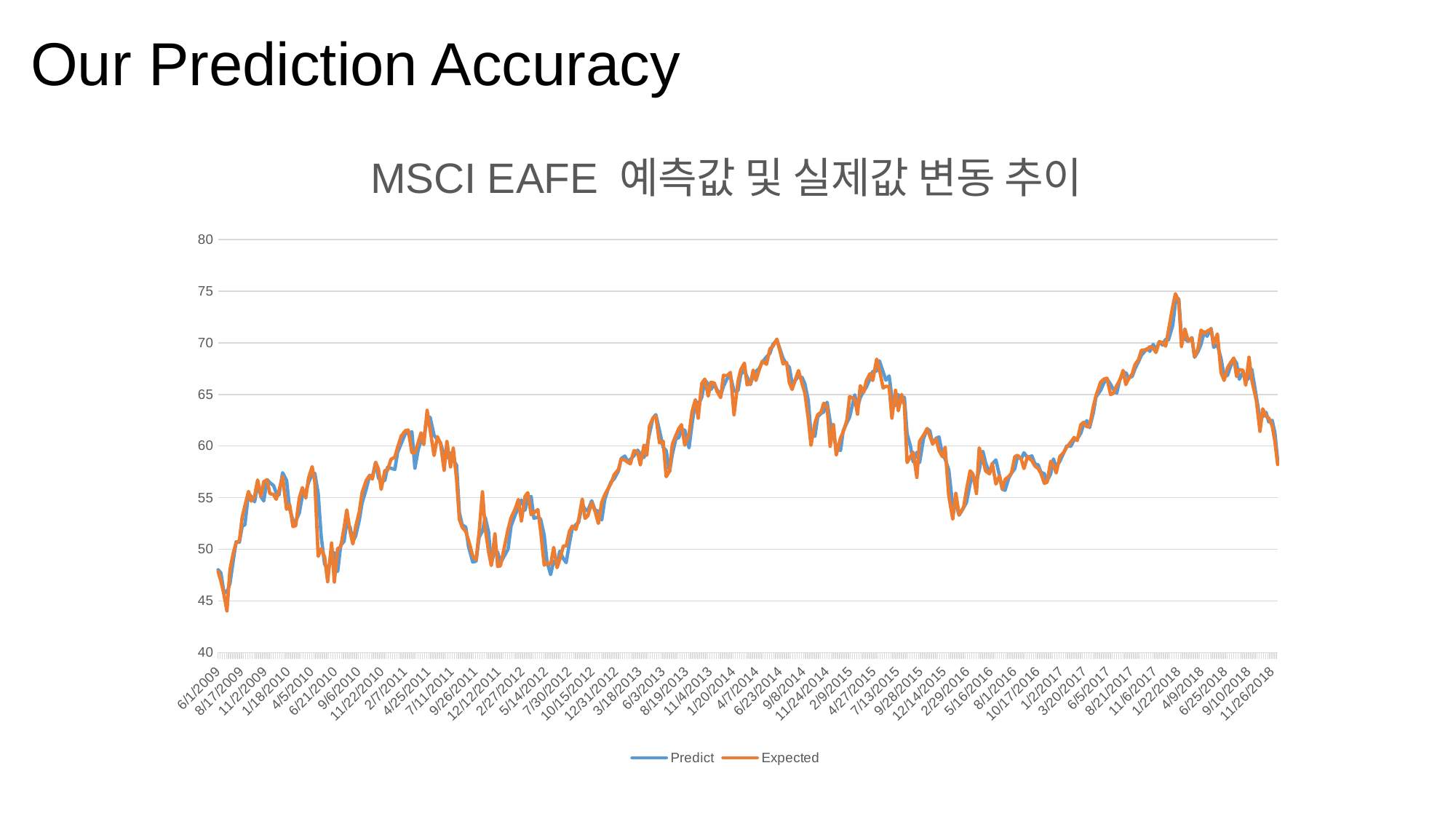

Our Prediction Accuracy

### Chart: MSCI EAFE 예측값 및 실제값 변동 추이

| Category | Predict | Expected |
|---|---|---|
| 39965 | 48.0167549982804 | 47.86 |
| 39974 | 47.7124739109348 | 46.93 |
| 39983 | 46.0261650388673 | 45.81 |
| 39994 | 45.8120344996636 | 44.03 |
| 40004 | 46.7002113765105 | 48.03 |
| 40015 | 48.9687843434007 | 49.65 |
| 40024 | 50.7134217509775 | 50.61 |
| 40035 | 50.6917041123693 | 50.87 |
| 40044 | 52.2163469900396 | 53.07 |
| 40053 | 52.3794582734675 | 54.2 |
| 40065 | 55.4208125751257 | 55.6 |
| 40074 | 55.0986937954261 | 54.66 |
| 40085 | 54.5979919500846 | 55.17 |
| 40095 | 56.3721815839288 | 56.71 |
| 40106 | 55.0845358922881 | 55.14 |
| 40115 | 54.6816885430472 | 56.55 |
| 40126 | 56.7502685814587 | 56.72 |
| 40135 | 56.4524917255828 | 55.39 |
| 40147 | 56.1790501439954 | 55.31 |
| 40156 | 55.470989552352 | 54.84 |
| 40165 | 55.2552361574475 | 55.67 |
| 40177 | 57.416409650468 | 57.04 |
| 40190 | 56.672209984564 | 53.87 |
| 40200 | 53.931358398 | 54.33 |
| 40211 | 52.7859913894723 | 52.2 |
| 40220 | 52.7098703889494 | 52.29 |
| 40232 | 53.534236677028 | 54.98 |
| 40242 | 55.2109221847611 | 55.97 |
| 40253 | 55.5095162885236 | 54.97 |
| 40262 | 56.4498148607242 | 56.87 |
| 40274 | 57.2714897775821 | 58.0 |
| 40283 | 57.3483299199605 | 56.52 |
| 40294 | 55.3941848425753 | 49.32 |
| 40304 | 51.1789184319738 | 50.06 |
| 40315 | 48.5628629153903 | 49.27 |
| 40325 | 48.1132285485297 | 46.86 |
| 40338 | 48.9341223880669 | 50.61 |
| 40347 | 49.6765351473251 | 46.83 |
| 40358 | 47.8440465754859 | 50.06 |
| 40368 | 50.378609832972 | 50.24 |
| 40379 | 50.774045365808 | 52.07 |
| 40388 | 52.6122246523563 | 53.81 |
| 40399 | 52.1227416548503 | 51.67 |
| 40408 | 50.7415731995391 | 50.52 |
| 40417 | 51.2809259578124 | 52.16 |
| 40429 | 52.8068568256505 | 53.63 |
| 40438 | 54.4509051548749 | 55.468 |
| 40452 | 55.8476568521653 | 56.68 |
| 40463 | 57.1671017867994 | 57.14 |
| 40472 | 56.9852261874397 | 56.8 |
| 40483 | 58.423287959447 | 58.42 |
| 40492 | 56.9176596637089 | 57.77 |
| 40501 | 56.5235592694559 | 55.8 |
| 40513 | 56.6792196976312 | 57.63 |
| 40522 | 57.9426069549546 | 57.64 |
| 40533 | 57.8448283873583 | 58.7 |
| 40546 | 57.7369912633338 | 58.93 |
| 40555 | 59.3859341670496 | 59.87 |
| 40567 | 60.2436895438553 | 60.98 |
| 40581 | 61.2528686179449 | 61.5 |
| 40590 | 61.2121250742874 | 61.55 |
| 40602 | 61.3756735052261 | 59.34 |
| 40612 | 57.8545816654226 | 59.345 |
| 40623 | 59.676860703589 | 60.37 |
| 40632 | 60.4953943034623 | 61.28 |
| 40641 | 60.712243405108 | 60.14 |
| 40652 | 62.8432232986222 | 63.46 |
| 40662 | 62.773621326589 | 61.57 |
| 40675 | 61.0437490714711 | 59.08 |
| 40686 | 60.6100323380053 | 60.9 |
| 40696 | 60.3218227970828 | 60.27 |
| 40708 | 59.0915289596994 | 57.65 |
| 40717 | 58.8821642838983 | 60.44 |
| 40729 | 59.3224541840215 | 57.98 |
| 40738 | 58.652920519197 | 59.8 |
| 40749 | 58.1413924269625 | 56.77 |
| 40758 | 53.5663135335396 | 52.9 |
| 40767 | 52.3700926355984 | 52.15 |
| 40779 | 52.1512895311102 | 51.73 |
| 40788 | 50.2773384343964 | 50.9 |
| 40802 | 48.7709338451076 | 49.35 |
| 40813 | 48.838534528034 | 48.98 |
| 40823 | 51.1609623611191 | 51.65 |
| 40834 | 51.7725755773466 | 55.57 |
| 40843 | 53.1019919559463 | 52.02 |
| 40854 | 51.6697964764389 | 49.77 |
| 40863 | 48.5796993597252 | 48.43 |
| 40875 | 49.9642652588964 | 51.49 |
| 40884 | 49.7142320440363 | 48.335 |
| 40893 | 48.6666825858342 | 48.405 |
| 40905 | 49.3109369744595 | 50.09 |
| 40918 | 50.0148129694248 | 51.93 |
| 40928 | 52.2591385653199 | 53.07 |
| 40941 | 53.3009969916677 | 53.88 |
| 40952 | 54.022278405203 | 54.82 |
| 40962 | 54.7717272702923 | 52.74 |
| 40974 | 53.7921195122908 | 55.13 |
| 40983 | 54.956969674932 | 55.48 |
| 40994 | 55.112249502208 | 53.34 |
| 41003 | 53.0032991447986 | 53.54 |
| 41016 | 53.1093325136283 | 53.84 |
| 41025 | 52.930566166163 | 51.84 |
| 41037 | 51.3560554597679 | 48.46 |
| 41046 | 48.8186208336418 | 48.71 |
| 41058 | 47.554145761803 | 48.51 |
| 41068 | 48.8619972770723 | 50.18 |
| 41079 | 48.4700103582086 | 48.22 |
| 41088 | 49.8103284452254 | 49.0 |
| 41100 | 49.0909108342582 | 50.33 |
| 41109 | 48.7070555019705 | 50.31 |
| 41120 | 50.6109270097648 | 51.75 |
| 41129 | 51.9993251971917 | 52.24 |
| 41141 | 52.3779311360994 | 51.92 |
| 41150 | 52.6044838080323 | 52.84 |
| 41162 | 54.3354911973201 | 54.86 |
| 41171 | 53.8917893505365 | 53.0 |
| 41180 | 53.7148443856733 | 53.23 |
| 41193 | 54.6973937025808 | 54.52 |
| 41204 | 53.7984399867237 | 53.685 |
| 41215 | 53.6832408520615 | 52.5 |
| 41226 | 52.8408755058482 | 54.54 |
| 41236 | 54.8188496472847 | 55.275 |
| 41247 | 55.8319832580942 | 55.88 |
| 41256 | 56.491440508921 | 56.36 |
| 41267 | 56.8260386852596 | 57.22 |
| 41281 | 57.5922215075164 | 57.74 |
| 41290 | 58.7817606945656 | 58.74 |
| 41302 | 59.0265374248744 | 58.64 |
| 41311 | 58.5354503521189 | 58.43 |
| 41320 | 58.7039047265265 | 58.28 |
| 41332 | 59.0566158978544 | 59.56 |
| 41344 | 59.5969339692821 | 59.39 |
| 41353 | 59.2180949949722 | 58.17 |
| 41365 | 58.8862087451104 | 60.085 |
| 41374 | 59.9193865698906 | 59.1 |
| 41383 | 61.1848779211121 | 61.94 |
| 41394 | 62.6960899979592 | 62.69 |
| 41404 | 63.0463410992223 | 62.89 |
| 41416 | 61.4892970811207 | 60.3 |
| 41428 | 59.875844619748 | 60.46 |
| 41438 | 59.5582390736286 | 57.03 |
| 41449 | 57.5198229355706 | 57.57 |
| 41458 | 59.1944250159172 | 60.18 |
| 41470 | 60.7376265622226 | 61.06 |
| 41479 | 60.8029132497373 | 61.67 |
| 41488 | 61.5378754152128 | 62.07 |
| 41499 | 61.5550739174042 | 60.08 |
| 41513 | 59.8233872049244 | 61.13 |
| 41523 | 62.1700880057619 | 63.36 |
| 41534 | 64.3942566916302 | 64.49 |
| 41543 | 63.9984231972589 | 62.7 |
| 41555 | 64.7246212502148 | 66.08 |
| 41565 | 66.3937229036312 | 66.49 |
| 41576 | 66.0115908552819 | 64.84 |
| 41585 | 65.4893989699527 | 66.18 |
| 41596 | 65.9649616066705 | 66.11 |
| 41605 | 65.456985803975 | 65.3 |
| 41617 | 64.9120187190731 | 64.7 |
| 41626 | 65.7696992623416 | 66.85 |
| 41638 | 66.5130762021809 | 66.81 |
| 41649 | 66.834201198666 | 67.13 |
| 41661 | 65.3135803900333 | 63.03 |
| 41674 | 65.3547881383544 | 66.24 |
| 41683 | 66.9152611127614 | 67.39 |
| 41695 | 67.3492684666761 | 68.03 |
| 41704 | 66.6953688675408 | 65.94 |
| 41715 | 65.957919945433 | 66.03 |
| 41724 | 66.8373315793504 | 67.36 |
| 41733 | 67.2220996843969 | 66.36 |
| 41744 | 67.5259976802699 | 67.4 |
| 41754 | 68.1317122344505 | 68.22 |
| 41768 | 68.6421260921444 | 67.92 |
| 41779 | 68.9673177699076 | 69.41 |
| 41789 | 69.8638749314357 | 69.67 |
| 41802 | 70.2538149539669 | 70.36 |
| 41813 | 69.3163165686343 | 69.08 |
| 41822 | 68.4977123212105 | 67.97 |
| 41834 | 67.9081878984339 | 68.07 |
| 41843 | 67.6204396377664 | 66.13 |
| 41852 | 66.0512223068614 | 65.48 |
| 41863 | 66.3775046125423 | 66.47 |
| 41873 | 66.7692553448247 | 67.31 |
| 41885 | 66.6295040648736 | 66.02 |
| 41894 | 66.0256869527491 | 65.13 |
| 41905 | 64.4396497396155 | 62.68 |
| 41914 | 61.1426826200571 | 60.09 |
| 41927 | 60.9448347103478 | 62.23 |
| 41936 | 62.8192360493279 | 63.04 |
| 41947 | 63.1615493453868 | 63.27 |
| 41956 | 63.3010170486029 | 64.15 |
| 41967 | 64.2456269346656 | 63.82 |
| 41977 | 62.3849951182902 | 59.97 |
| 41988 | 60.9217456280739 | 62.08 |
| 41997 | 59.9188086099091 | 59.13 |
| 42011 | 59.5606318453703 | 60.79 |
| 42020 | 61.4867666649021 | 61.36 |
| 42032 | 62.2499479054084 | 62.5 |
| 42041 | 62.8037661043129 | 64.8 |
| 42058 | 64.9564006810004 | 64.54 |
| 42067 | 63.6896001315086 | 63.09 |
| 42076 | 64.6943956550611 | 65.85 |
| 42087 | 65.3046277170335 | 65.19 |
| 42096 | 65.6966884471322 | 66.33 |
| 42108 | 66.5173783344512 | 67.01 |
| 42117 | 67.22457409519 | 66.35 |
| 42130 | 67.2635950468069 | 68.42 |
| 42139 | 68.2495850061188 | 67.41 |
| 42151 | 67.2040519405438 | 65.63 |
| 42160 | 66.3753278362972 | 65.78 |
| 42171 | 66.7942428510452 | 65.77 |
| 42180 | 64.6766796665432 | 62.71 |
| 42192 | 63.9246682697007 | 65.4 |
| 42201 | 64.9855525311378 | 63.42 |
| 42212 | 64.2678188864881 | 65.0 |
| 42221 | 64.7322649689206 | 64.0 |
| 42230 | 61.1800735229577 | 58.4 |
| 42241 | 59.9906042876215 | 58.96 |
| 42250 | 58.4657487883944 | 59.39 |
| 42262 | 59.3843067052462 | 56.96 |
| 42271 | 58.3901341690489 | 60.46 |
| 42284 | 60.7077309756253 | 61.05 |
| 42296 | 61.6886934779098 | 61.69 |
| 42305 | 61.4600988631253 | 60.94 |
| 42314 | 60.1966562640764 | 60.2 |
| 42325 | 60.7572168230557 | 60.7 |
| 42335 | 60.8749167709641 | 59.56 |
| 42346 | 59.1854038296878 | 58.97 |
| 42355 | 58.7391358048879 | 59.88 |
| 42367 | 57.6801799892074 | 55.16 |
| 42380 | 54.1895176144047 | 52.92 |
| 42390 | 54.3899255100495 | 55.42 |
| 42401 | 53.2986896446605 | 53.341 |
| 42416 | 54.0431551991923 | 54.09 |
| 42425 | 54.5370164815843 | 55.74 |
| 42437 | 56.3466780517306 | 57.6 |
| 42446 | 57.1860018575918 | 57.3 |
| 42458 | 56.5584822221989 | 55.4 |
| 42467 | 57.6638661901678 | 59.82 |
| 42479 | 59.4865069690127 | 58.68 |
| 42488 | 58.3800813920917 | 57.58 |
| 42501 | 57.3753594354971 | 57.31 |
| 42510 | 58.259957177461 | 58.33 |
| 42522 | 58.6522123817001 | 56.32 |
| 42534 | 57.0750634564265 | 57.12 |
| 42543 | 55.8195963673413 | 55.82 |
| 42552 | 55.7181201056457 | 56.76 |
| 42564 | 56.8832446277916 | 57.04 |
| 42573 | 57.3665674357385 | 57.37 |
| 42584 | 57.8057272090068 | 58.96 |
| 42593 | 59.0022474433311 | 59.1 |
| 42605 | 58.7235665833908 | 58.75 |
| 42614 | 59.3500892510132 | 57.82 |
| 42626 | 58.8704580245833 | 58.99 |
| 42640 | 59.0428096548623 | 58.58 |
| 42650 | 58.2795683745865 | 58.07 |
| 42661 | 58.1708628526981 | 57.81 |
| 42670 | 57.4594133128347 | 57.35 |
| 42681 | 57.3227711517791 | 56.39 |
| 42690 | 56.6117869747886 | 56.49 |
| 42702 | 57.3108558481244 | 58.52 |
| 42711 | 58.7490578316794 | 58.13 |
| 42720 | 57.9497735020269 | 57.39 |
| 42732 | 58.5192650976762 | 58.97 |
| 42745 | 59.3460831446582 | 59.39 |
| 42755 | 60.0255441440804 | 59.9 |
| 42768 | 59.9688694348966 | 60.38 |
| 42779 | 60.6070064702759 | 60.83 |
| 42789 | 60.6928898769098 | 60.53 |
| 42801 | 61.2469961390873 | 62.07 |
| 42810 | 62.0650262264174 | 62.3 |
| 42821 | 62.463793110453 | 61.85 |
| 42830 | 61.7876373660798 | 61.97 |
| 42842 | 63.22202100176 | 63.81 |
| 42851 | 64.7490291652015 | 64.88 |
| 42866 | 65.3946845940191 | 66.19 |
| 42877 | 66.1227369565988 | 66.49 |
| 42887 | 66.5159544894944 | 66.57 |
| 42899 | 65.9778823661145 | 64.98 |
| 42908 | 65.4794891204996 | 65.12 |
| 42919 | 65.1286108807573 | 65.86 |
| 42929 | 66.4082293905929 | 66.37 |
| 42940 | 67.080316780688 | 67.33 |
| 42949 | 67.1075043412183 | 65.95 |
| 42958 | 66.5823086372185 | 66.5 |
| 42970 | 66.7522594917073 | 66.99 |
| 42979 | 67.4782668196609 | 67.88 |
| 42991 | 68.1885477847081 | 68.39 |
| 43000 | 68.7856677417461 | 69.27 |
| 43019 | 69.4438119096729 | 69.34 |
| 43028 | 69.1768086643004 | 69.63 |
| 43039 | 69.8477007158016 | 69.47 |
| 43048 | 69.305756032311 | 69.06 |
| 43059 | 70.1008596139327 | 70.11 |
| 43069 | 69.7840667848821 | 70.02 |
| 43080 | 70.3485948425864 | 69.68 |
| 43089 | 70.2697042039321 | 71.17 |
| 43103 | 71.672482166423 | 73.5 |
| 43112 | 73.8492613476701 | 74.75 |
| 43123 | 74.2579312012722 | 74.05 |
| 43132 | 70.4862462685449 | 69.64 |
| 43143 | 70.3771498684639 | 71.34 |
| 43154 | 70.1367787619902 | 70.18 |
| 43166 | 70.4970890609805 | 70.47 |
| 43175 | 68.5992857454903 | 68.65 |
| 43186 | 69.1271243415526 | 69.4 |
| 43196 | 69.8372765196693 | 71.22 |
| 43207 | 71.0683207289492 | 70.9 |
| 43216 | 70.6319876459524 | 71.12 |
| 43229 | 71.3925235810776 | 71.33 |
| 43238 | 69.5666652532853 | 69.84 |
| 43250 | 69.8111055812324 | 70.86 |
| 43262 | 68.4660913810189 | 67.09 |
| 43272 | 66.8222522856171 | 66.36 |
| 43283 | 66.8218013106547 | 67.58 |
| 43293 | 67.6928524668913 | 68.07 |
| 43304 | 68.4189156836151 | 68.53 |
| 43313 | 68.0379858055 | 66.74 |
| 43322 | 66.472582919723 | 67.41 |
| 43334 | 67.1698065252124 | 67.34 |
| 43343 | 66.2991824640632 | 65.89 |
| 43354 | 66.5970147553729 | 68.6 |
| 43363 | 67.4341174011806 | 66.41 |
| 43378 | 64.8042669141849 | 64.42 |
| 43390 | 62.5914447762912 | 61.43 |
| 43399 | 62.8520950648792 | 63.61 |
| 43410 | 63.2597698493236 | 62.89 |
| 43419 | 62.3349304206736 | 62.71 |
| 43430 | 62.4875653507382 | 61.95 |
| 43439 | 61.2758355677677 | 60.46 |
| 43448 | 58.6200692892481 | 58.21 |